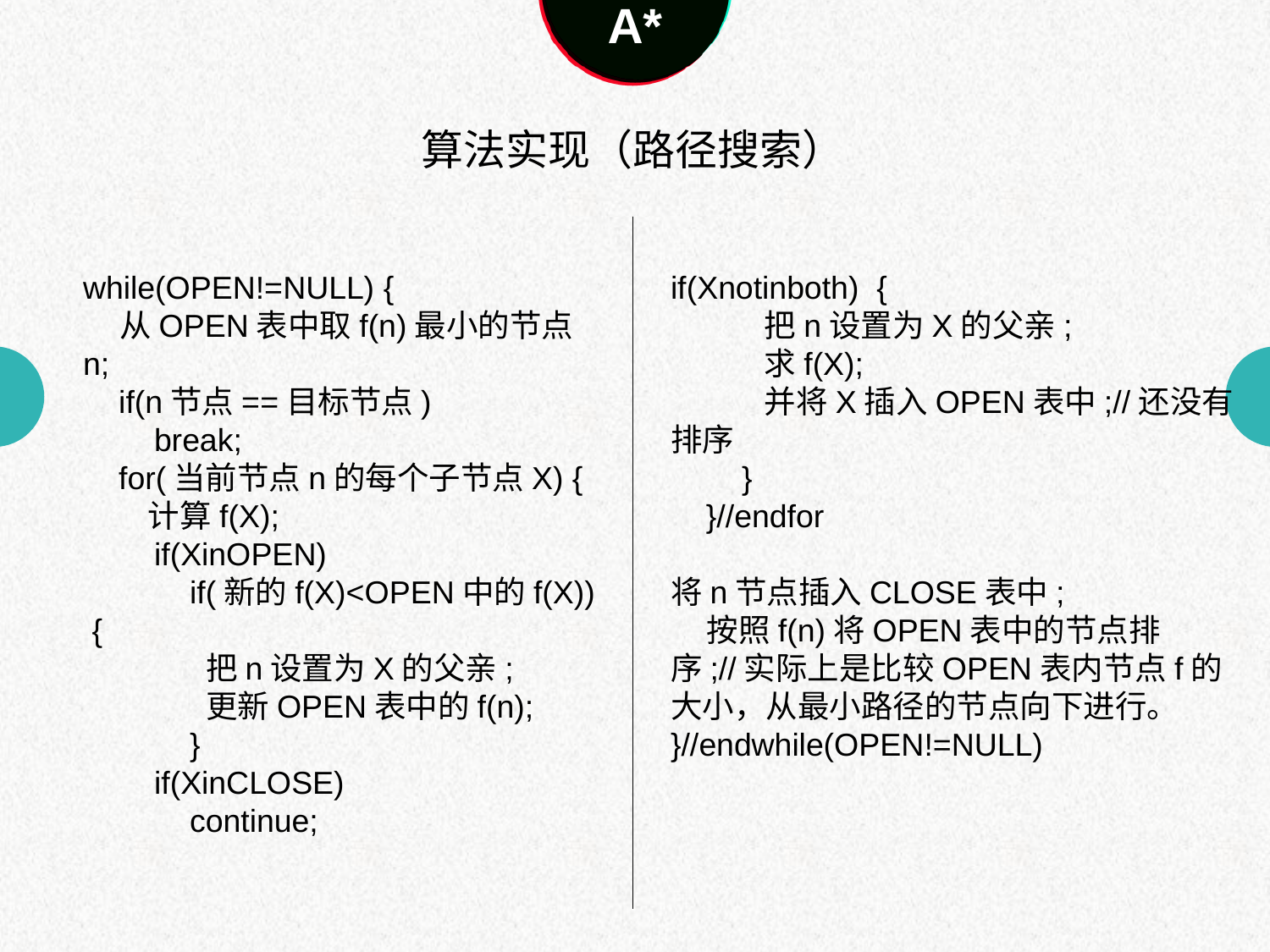

算法实现（路径搜索）
while(OPEN!=NULL) {
    从OPEN表中取f(n)最小的节点n;
    if(n节点==目标节点)
        break;
    for(当前节点n的每个子节点X) {
        计算f(X);
        if(XinOPEN)
            if(新的f(X)<OPEN中的f(X))  {
                把n设置为X的父亲;
                更新OPEN表中的f(n);
            }
        if(XinCLOSE)
            continue;

if(Xnotinboth)  {
            把n设置为X的父亲;
            求f(X);
            并将X插入OPEN表中;//还没有排序
        }
    }//endfor

将n节点插入CLOSE表中;
    按照f(n)将OPEN表中的节点排序;//实际上是比较OPEN表内节点f的大小，从最小路径的节点向下进行。
}//endwhile(OPEN!=NULL)